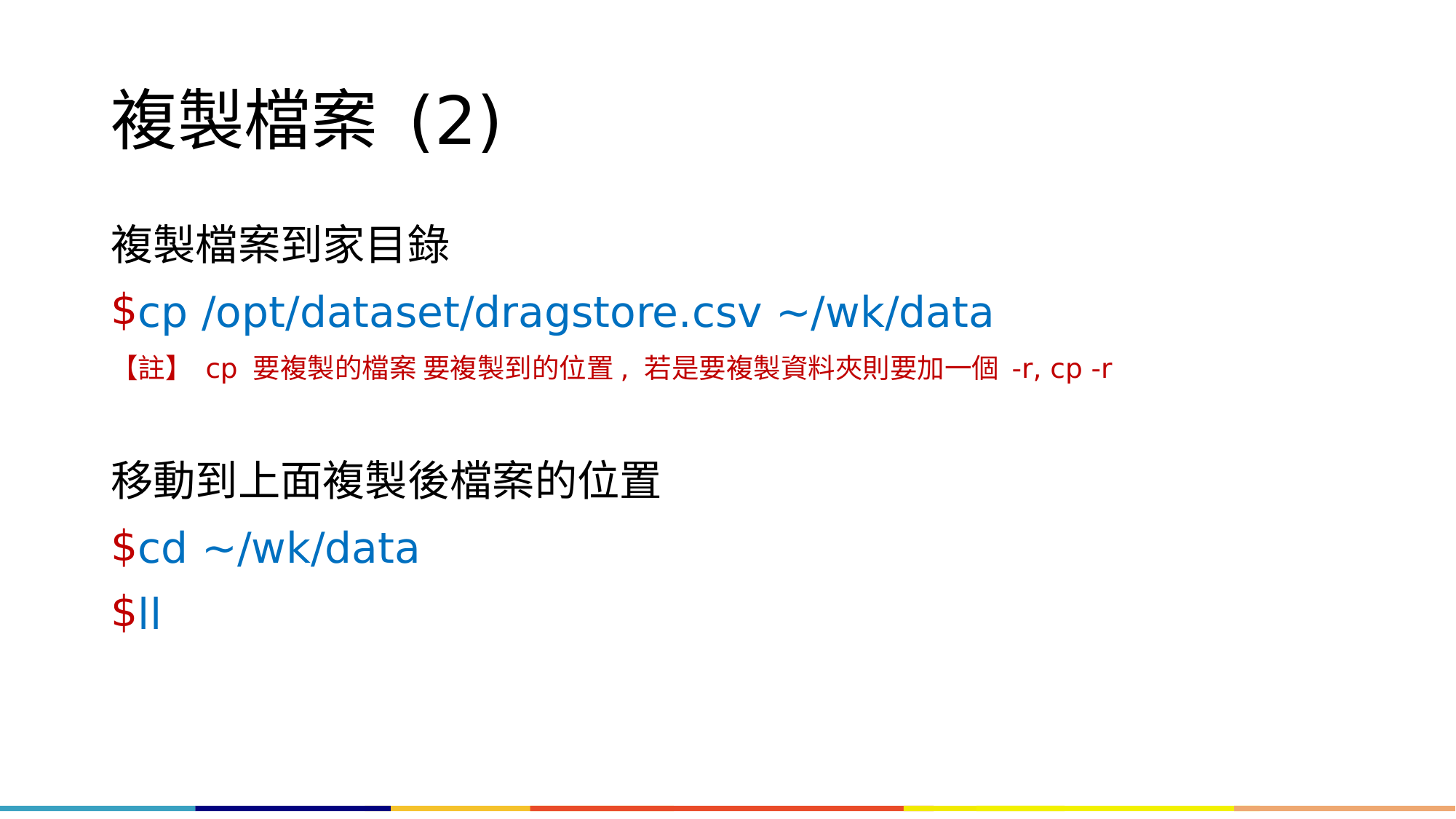

# 複製檔案 (2)
複製檔案到家目錄
cp /opt/dataset/dragstore.csv ~/wk/data
【註】 cp 要複製的檔案 要複製到的位置, 若是要複製資料夾則要加一個 -r, cp -r

移動到上面複製後檔案的位置
cd ~/wk/data
ll